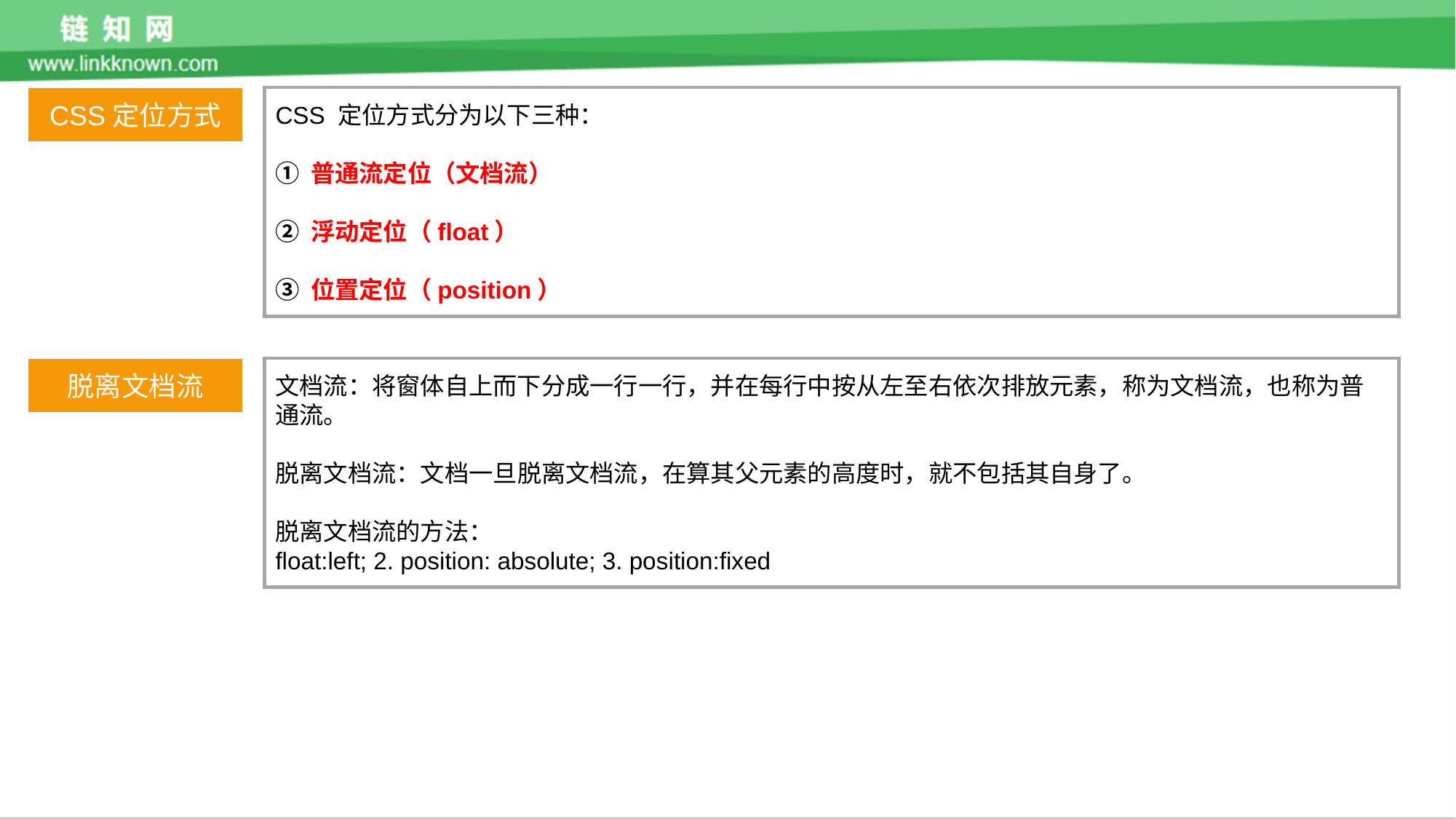

CSS定位方式
CSS 定位方式分为以下三种：

① 普通流定位（文档流）

② 浮动定位（float）

③ 位置定位（position）
脱离文档流
文档流：将窗体自上而下分成一行一行，并在每行中按从左至右依次排放元素，称为文档流，也称为普通流。

脱离文档流：文档一旦脱离文档流，在算其父元素的高度时，就不包括其自身了。

脱离文档流的方法：
float:left; 2. position: absolute; 3. position:fixed